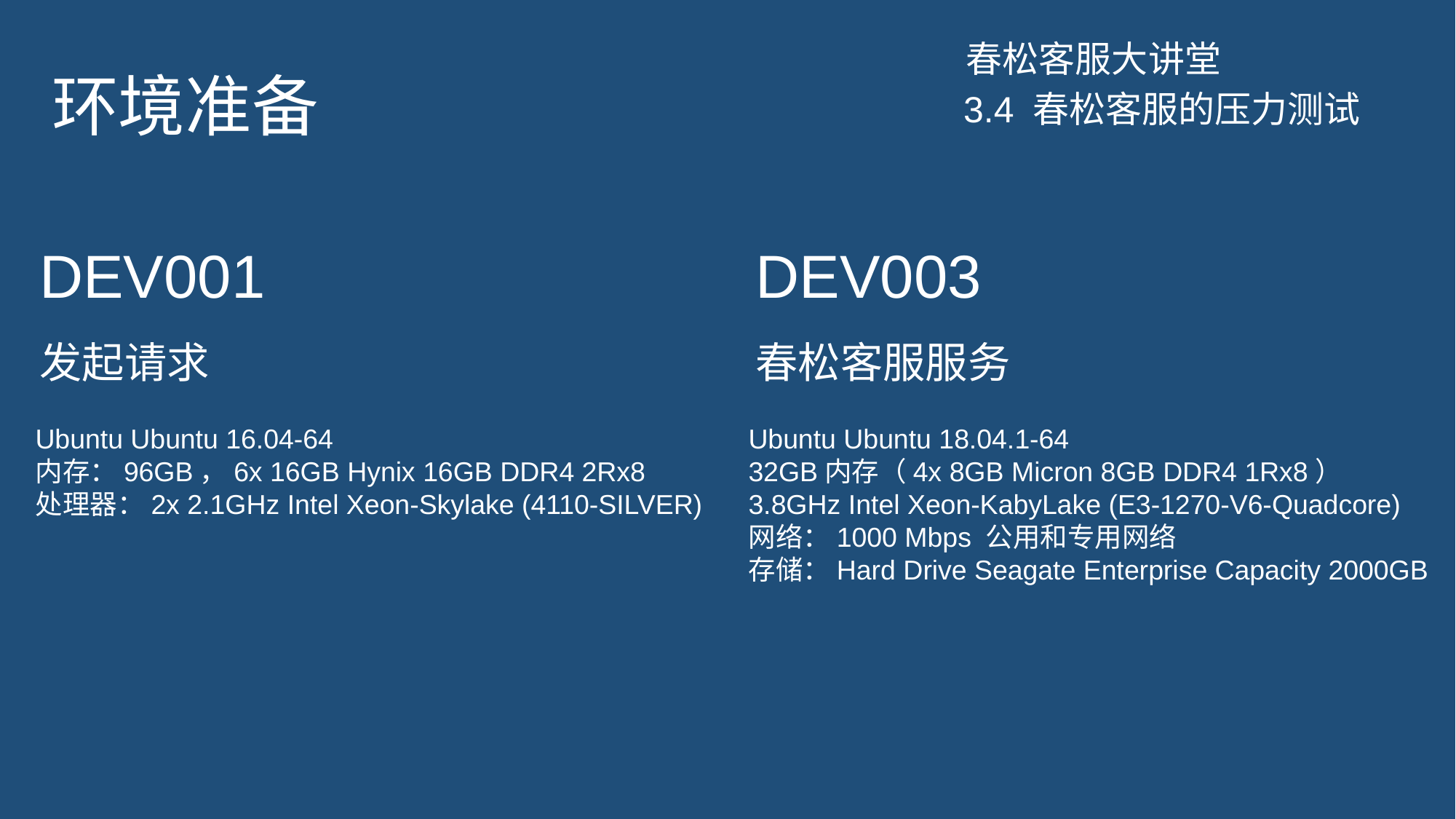

# 环境准备
春松客服大讲堂
3.4 春松客服的压力测试
DEV001
发起请求
DEV003
春松客服服务
Ubuntu Ubuntu 16.04-64
内存：96GB，6x 16GB Hynix 16GB DDR4 2Rx8
处理器：2x 2.1GHz Intel Xeon-Skylake (4110-SILVER)

Ubuntu Ubuntu 18.04.1-64
32GB内存（4x 8GB Micron 8GB DDR4 1Rx8）
3.8GHz Intel Xeon-KabyLake (E3-1270-V6-Quadcore)
网络：1000 Mbps 公用和专用网络
存储：Hard Drive Seagate Enterprise Capacity 2000GB